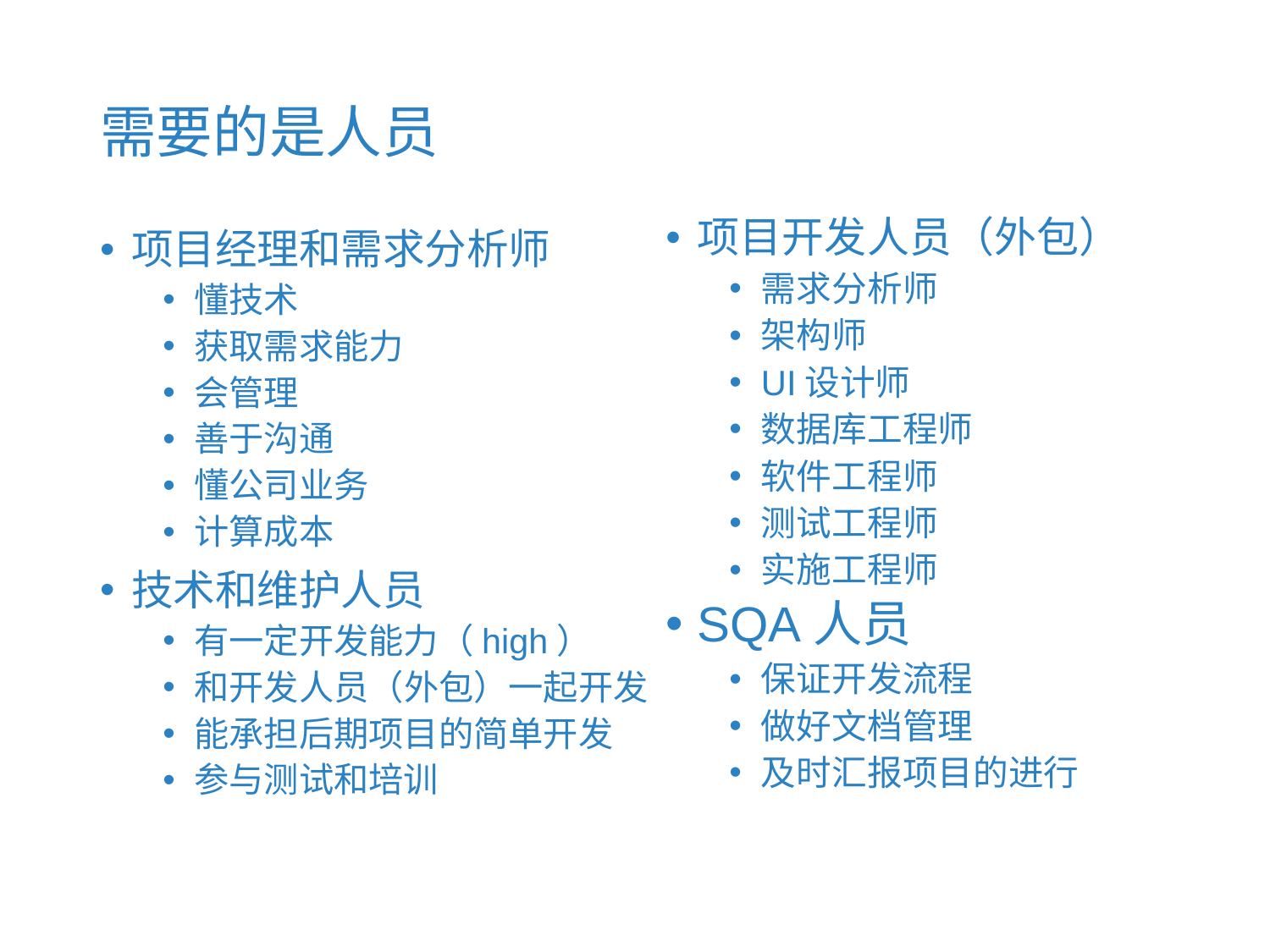

# 需要的是人员
项目开发人员（外包）
需求分析师
架构师
UI设计师
数据库工程师
软件工程师
测试工程师
实施工程师
SQA人员
保证开发流程
做好文档管理
及时汇报项目的进行

项目经理和需求分析师
懂技术
获取需求能力
会管理
善于沟通
懂公司业务
计算成本
技术和维护人员
有一定开发能力（high）
和开发人员（外包）一起开发
能承担后期项目的简单开发
参与测试和培训